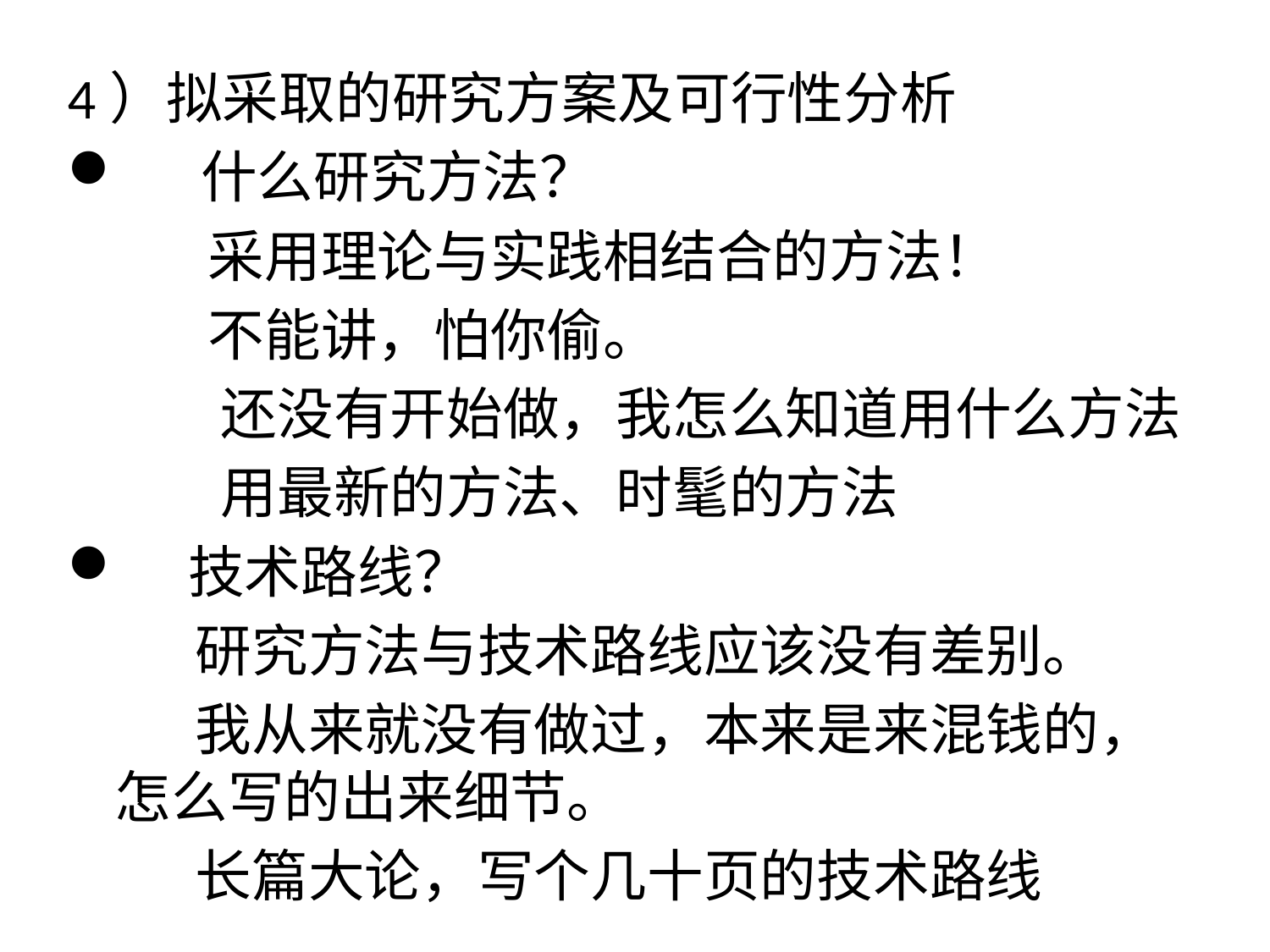

4）拟采取的研究方案及可行性分析
     什么研究方法？
          采用理论与实践相结合的方法！
          不能讲，怕你偷。
           还没有开始做，我怎么知道用什么方法
           用最新的方法、时髦的方法
    技术路线？
         研究方法与技术路线应该没有差别。
         我从来就没有做过，本来是来混钱的，怎么写的出来细节。
         长篇大论，写个几十页的技术路线